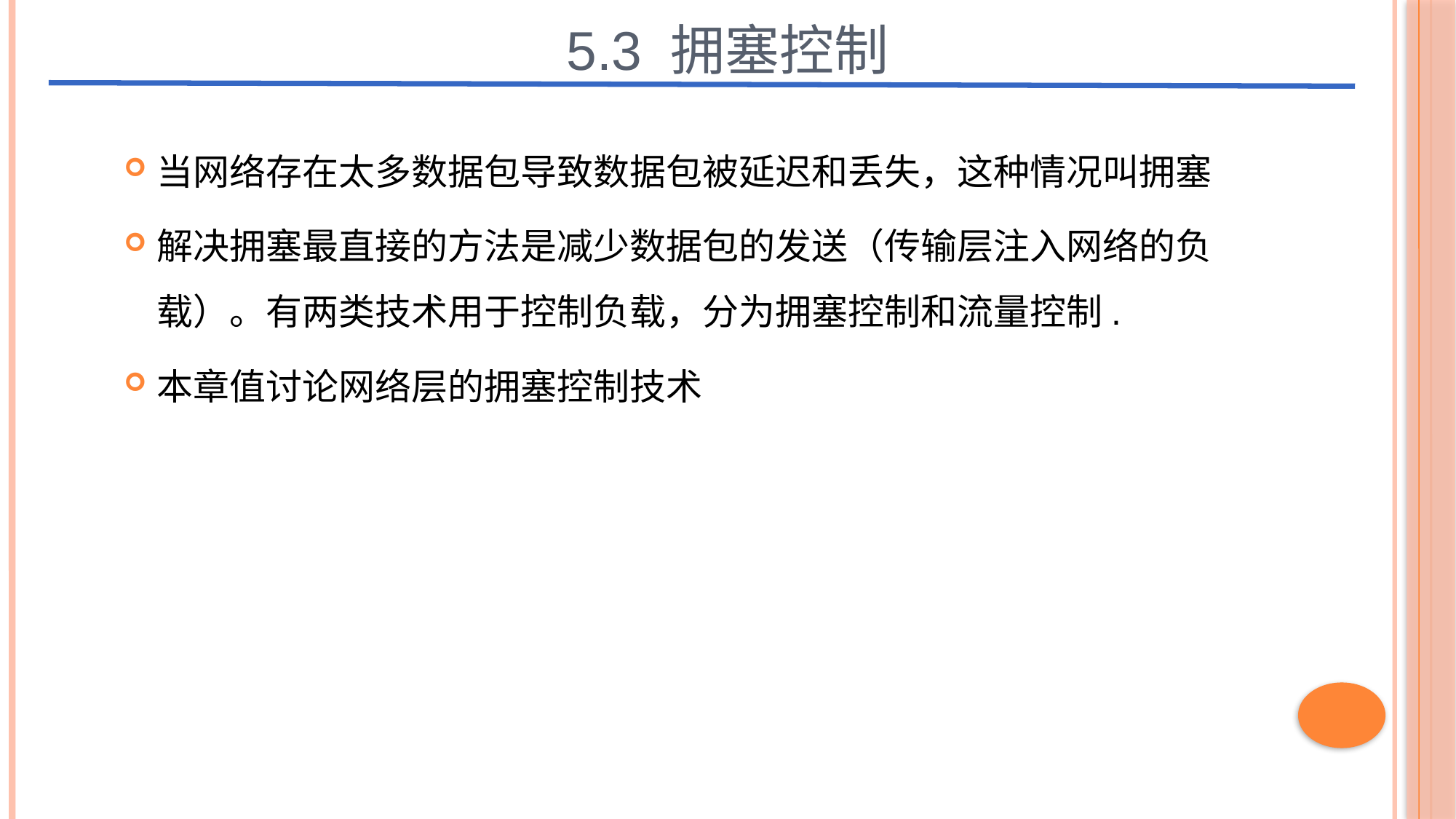

5.3 拥塞控制
当网络存在太多数据包导致数据包被延迟和丢失，这种情况叫拥塞
解决拥塞最直接的方法是减少数据包的发送（传输层注入网络的负载）。有两类技术用于控制负载，分为拥塞控制和流量控制.
本章值讨论网络层的拥塞控制技术
86